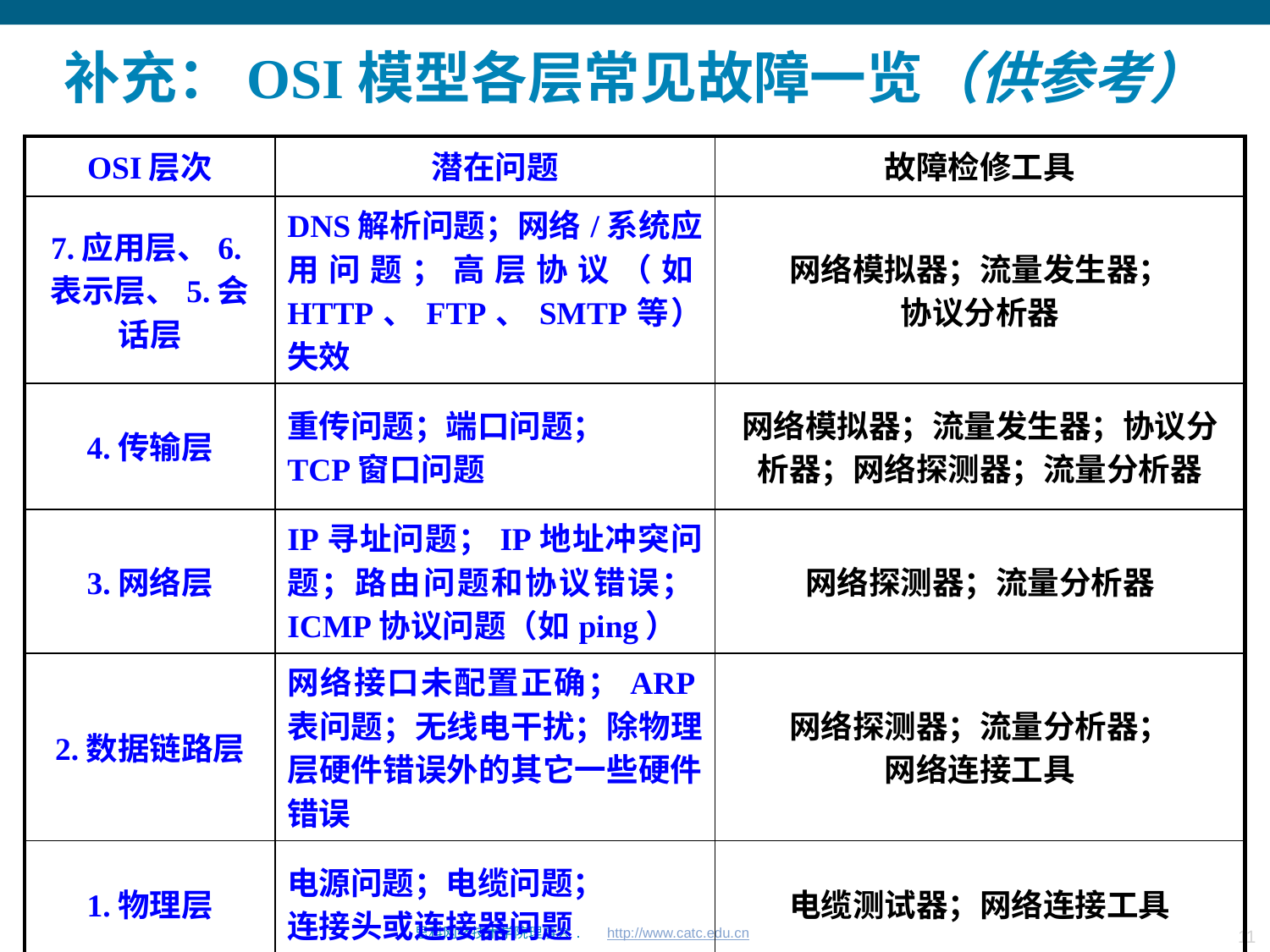

补充：OSI模型各层常见故障一览（供参考）
| OSI层次 | 潜在问题 | 故障检修工具 |
| --- | --- | --- |
| 7.应用层、6.表示层、5.会话层 | DNS解析问题；网络/系统应用问题；高层协议（如HTTP、FTP、SMTP等）失效 | 网络模拟器；流量发生器； 协议分析器 |
| 4.传输层 | 重传问题；端口问题； TCP窗口问题 | 网络模拟器；流量发生器；协议分析器；网络探测器；流量分析器 |
| 3.网络层 | IP寻址问题；IP地址冲突问题；路由问题和协议错误；ICMP协议问题（如ping） | 网络探测器；流量分析器 |
| 2.数据链路层 | 网络接口未配置正确；ARP表问题；无线电干扰；除物理层硬件错误外的其它一些硬件错误 | 网络探测器；流量分析器； 网络连接工具 |
| 1.物理层 | 电源问题；电缆问题； 连接头或连接器问题 | 电缆测试器；网络连接工具 |